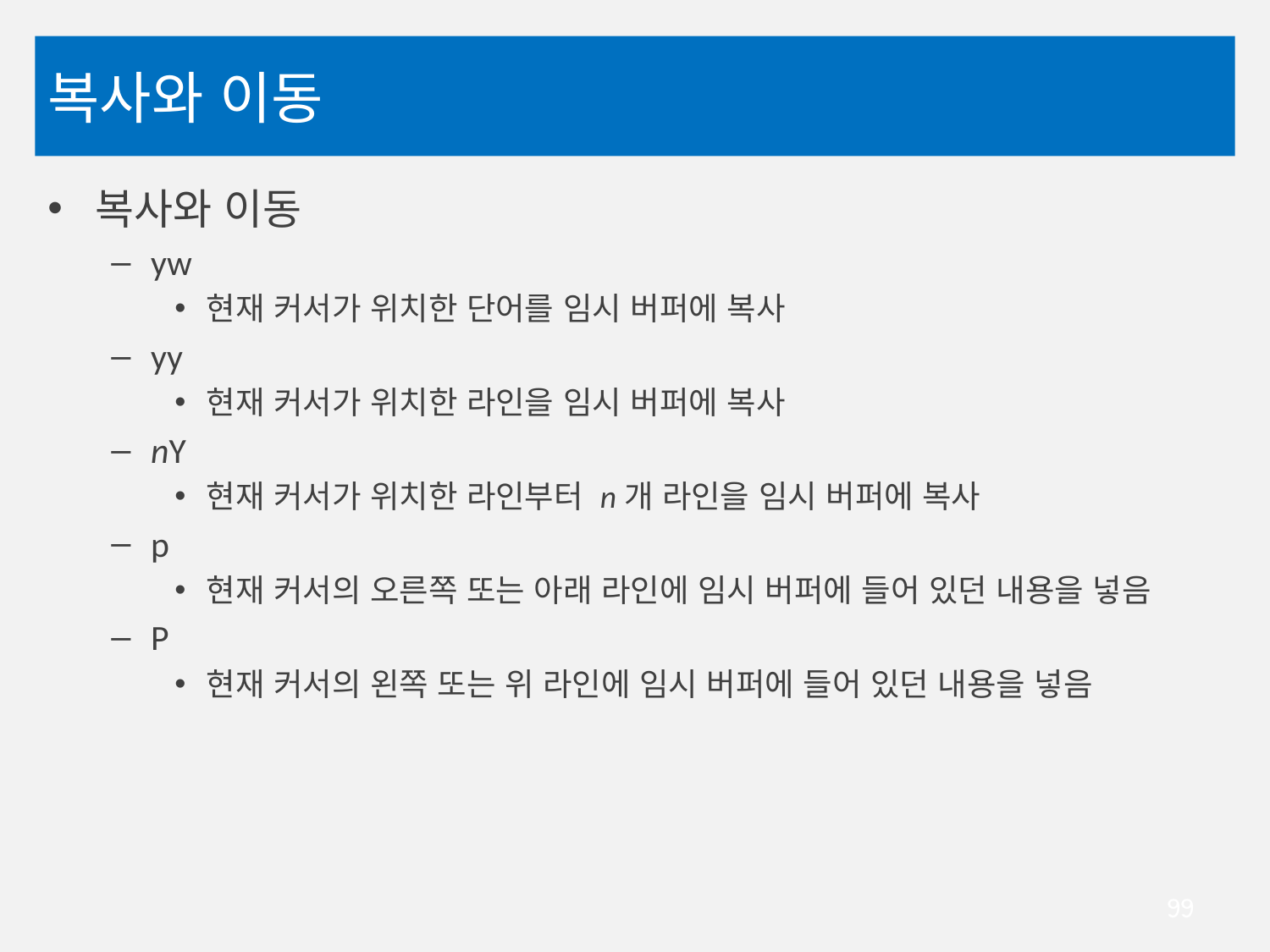

# 복사와 이동
복사와 이동
yw
현재 커서가 위치한 단어를 임시 버퍼에 복사
yy
현재 커서가 위치한 라인을 임시 버퍼에 복사
nY
현재 커서가 위치한 라인부터 n개 라인을 임시 버퍼에 복사
p
현재 커서의 오른쪽 또는 아래 라인에 임시 버퍼에 들어 있던 내용을 넣음
P
현재 커서의 왼쪽 또는 위 라인에 임시 버퍼에 들어 있던 내용을 넣음
99